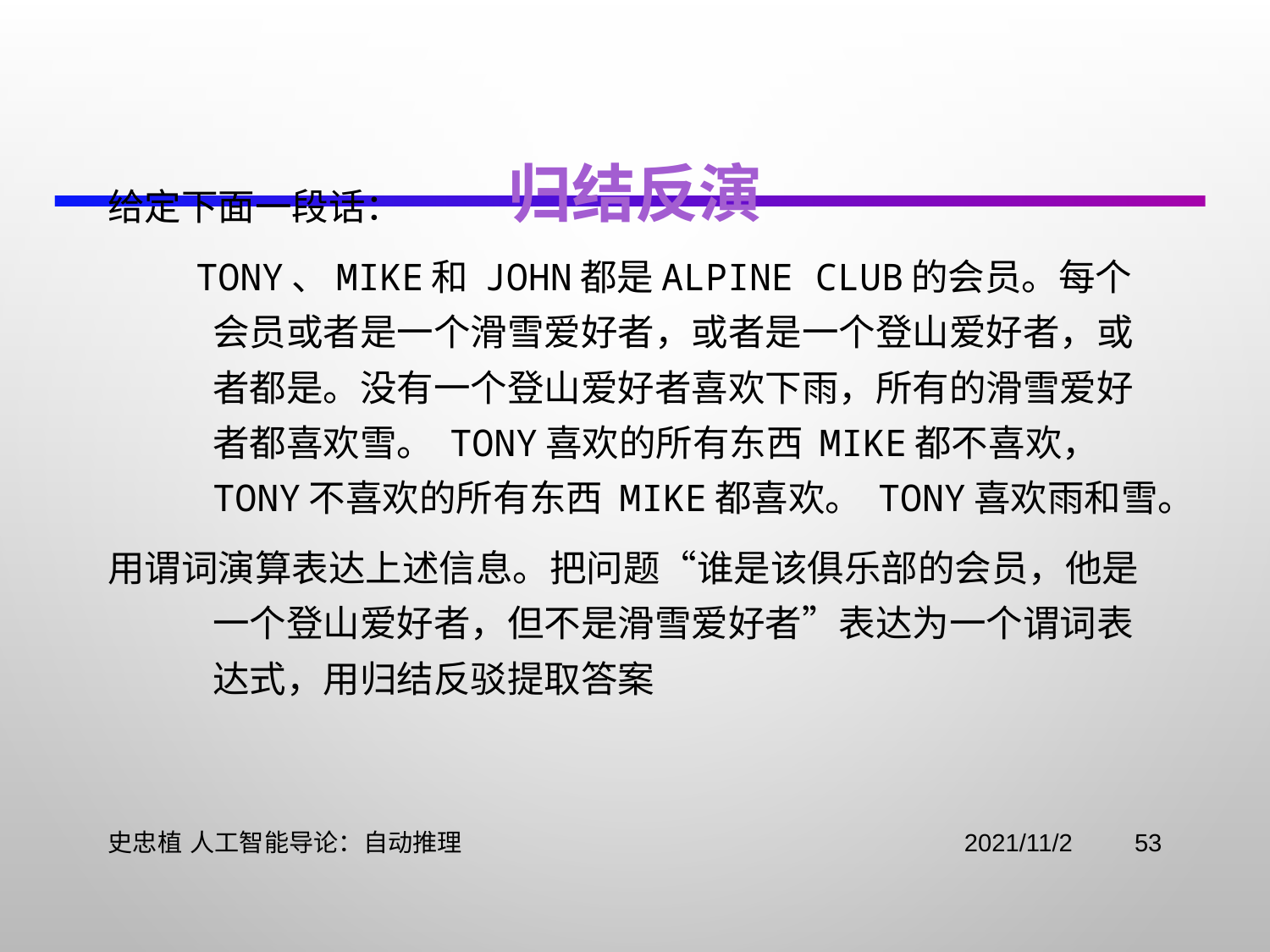

# 归结反演
给定下面一段话：
    Tony、Mike和 John都是Alpine Club的会员。每个会员或者是一个滑雪爱好者，或者是一个登山爱好者，或者都是。没有一个登山爱好者喜欢下雨，所有的滑雪爱好者都喜欢雪。 Tony喜欢的所有东西 Mike都不喜欢， Tony不喜欢的所有东西 Mike都喜欢。 Tony喜欢雨和雪。
用谓词演算表达上述信息。把问题“谁是该俱乐部的会员，他是一个登山爱好者，但不是滑雪爱好者”表达为一个谓词表达式，用归结反驳提取答案
史忠植 人工智能导论：自动推理
2021/11/2
53